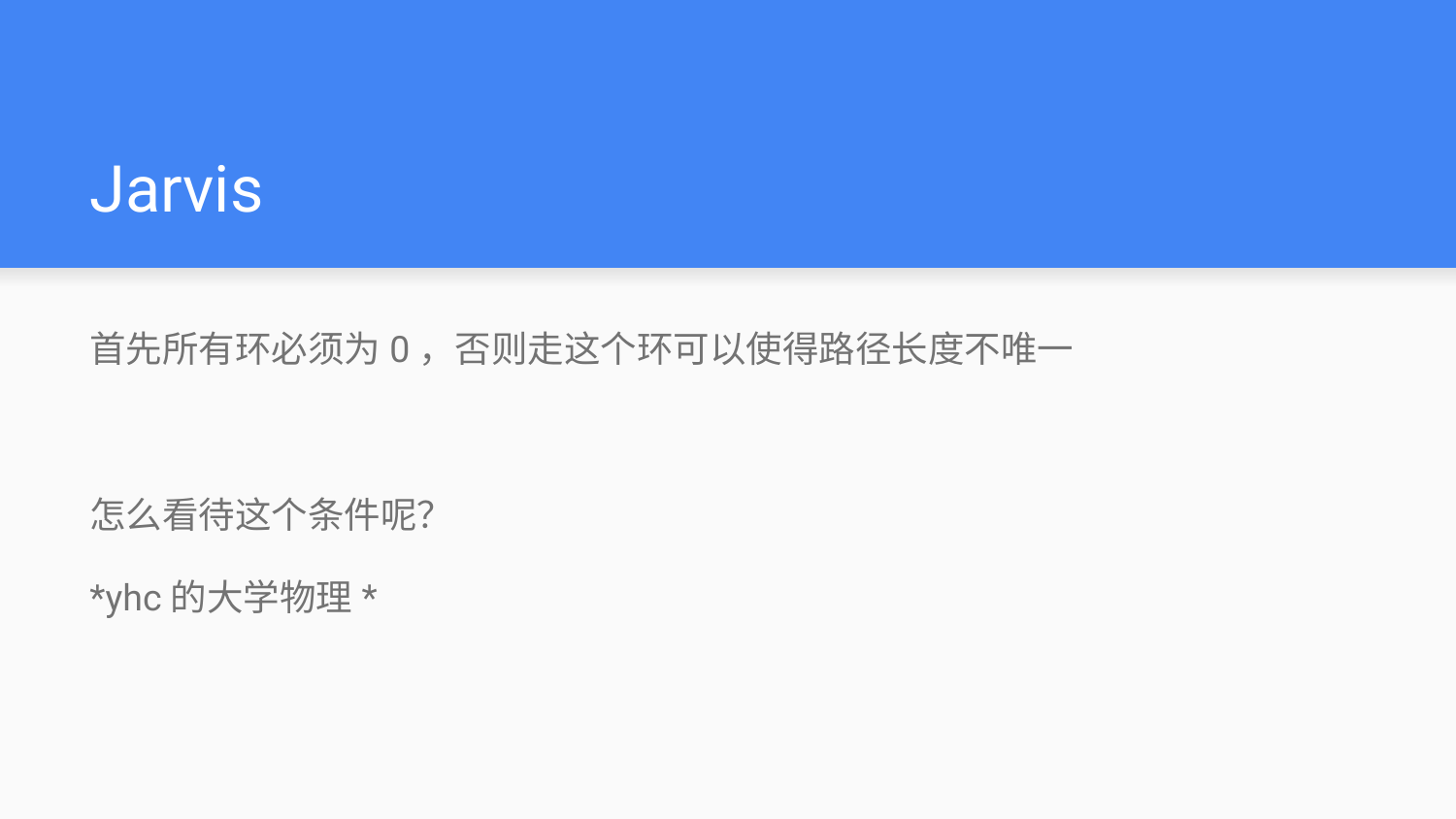

# Jarvis
首先所有环必须为0，否则走这个环可以使得路径长度不唯一

怎么看待这个条件呢？
*yhc的大学物理*